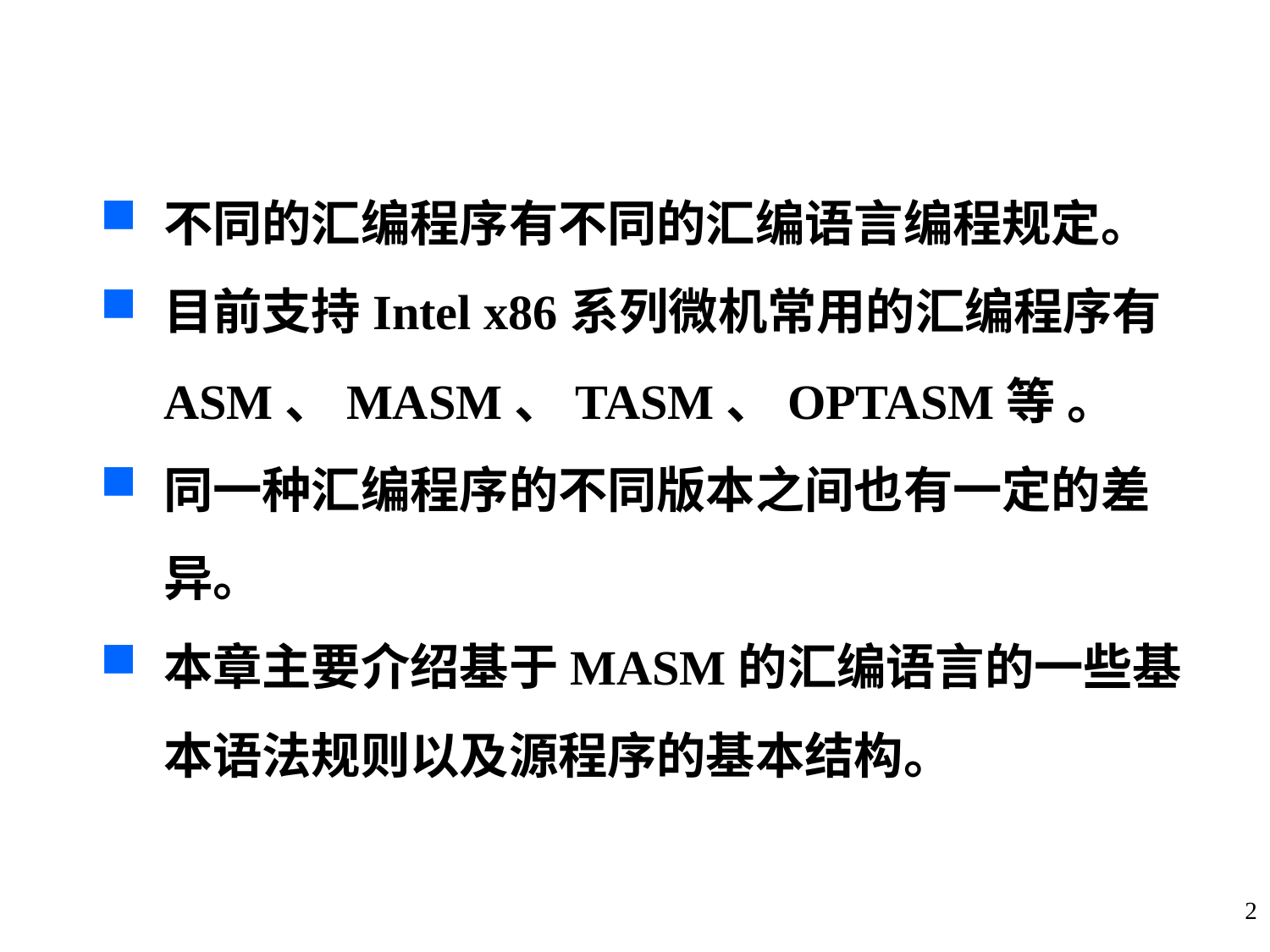

不同的汇编程序有不同的汇编语言编程规定。
目前支持Intel x86系列微机常用的汇编程序有ASM、MASM、TASM、OPTASM等 。
同一种汇编程序的不同版本之间也有一定的差异。
本章主要介绍基于MASM的汇编语言的一些基本语法规则以及源程序的基本结构。

2